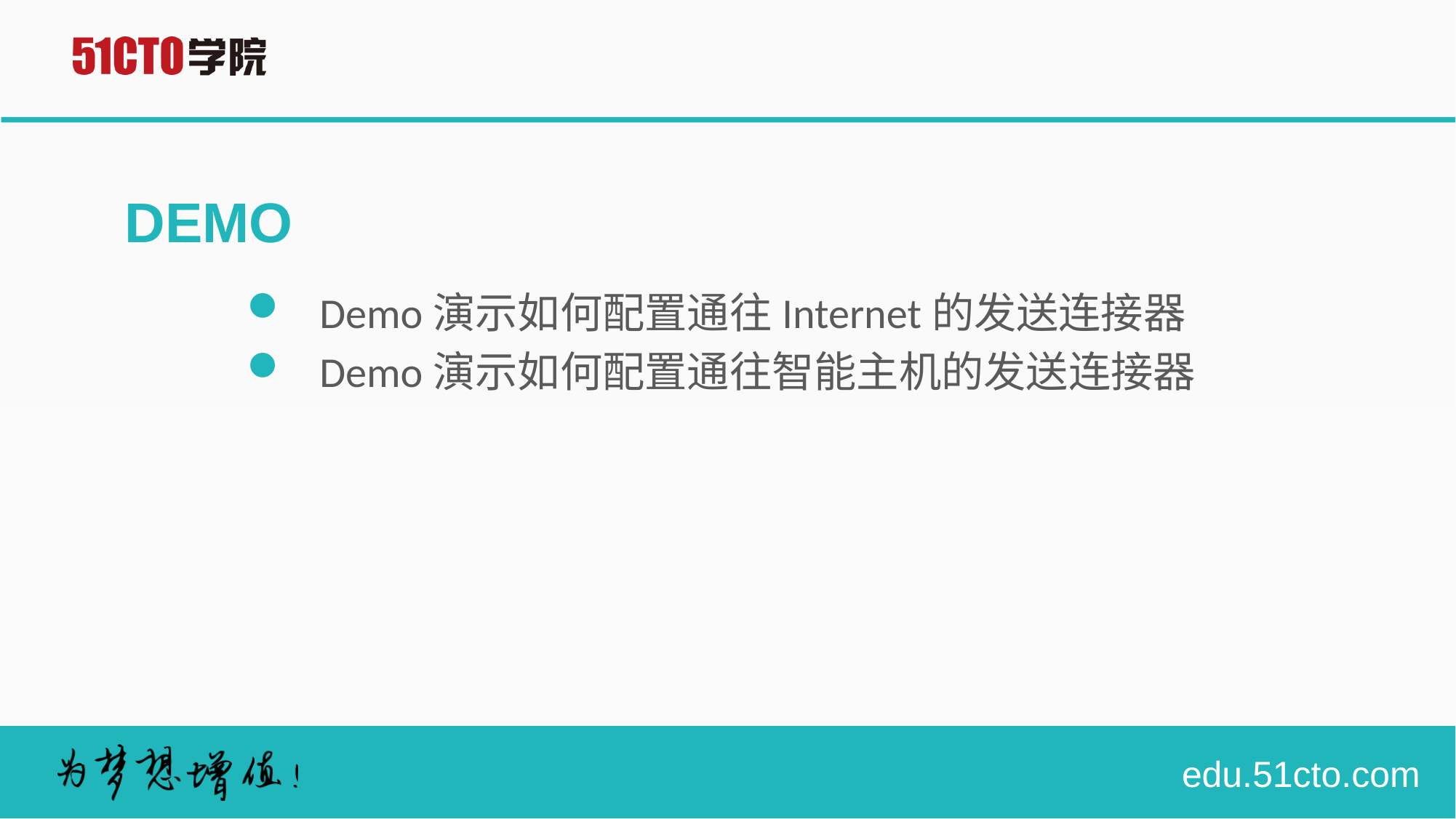

# DEMO
Demo演示如何配置通往Internet的发送连接器
Demo演示如何配置通往智能主机的发送连接器